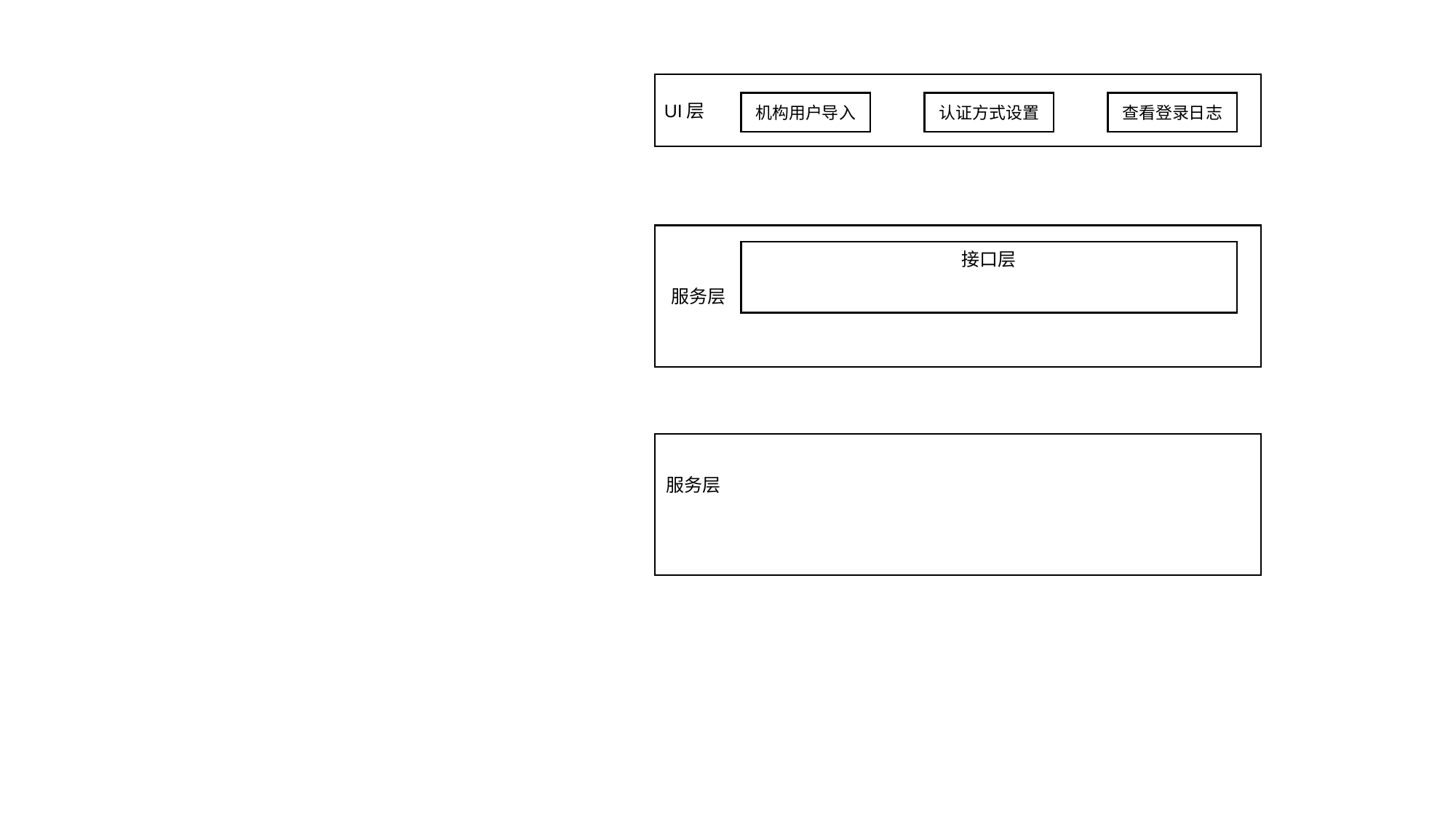

查看登录日志
机构用户导入
认证方式设置
UI层

接口层
服务层

服务层